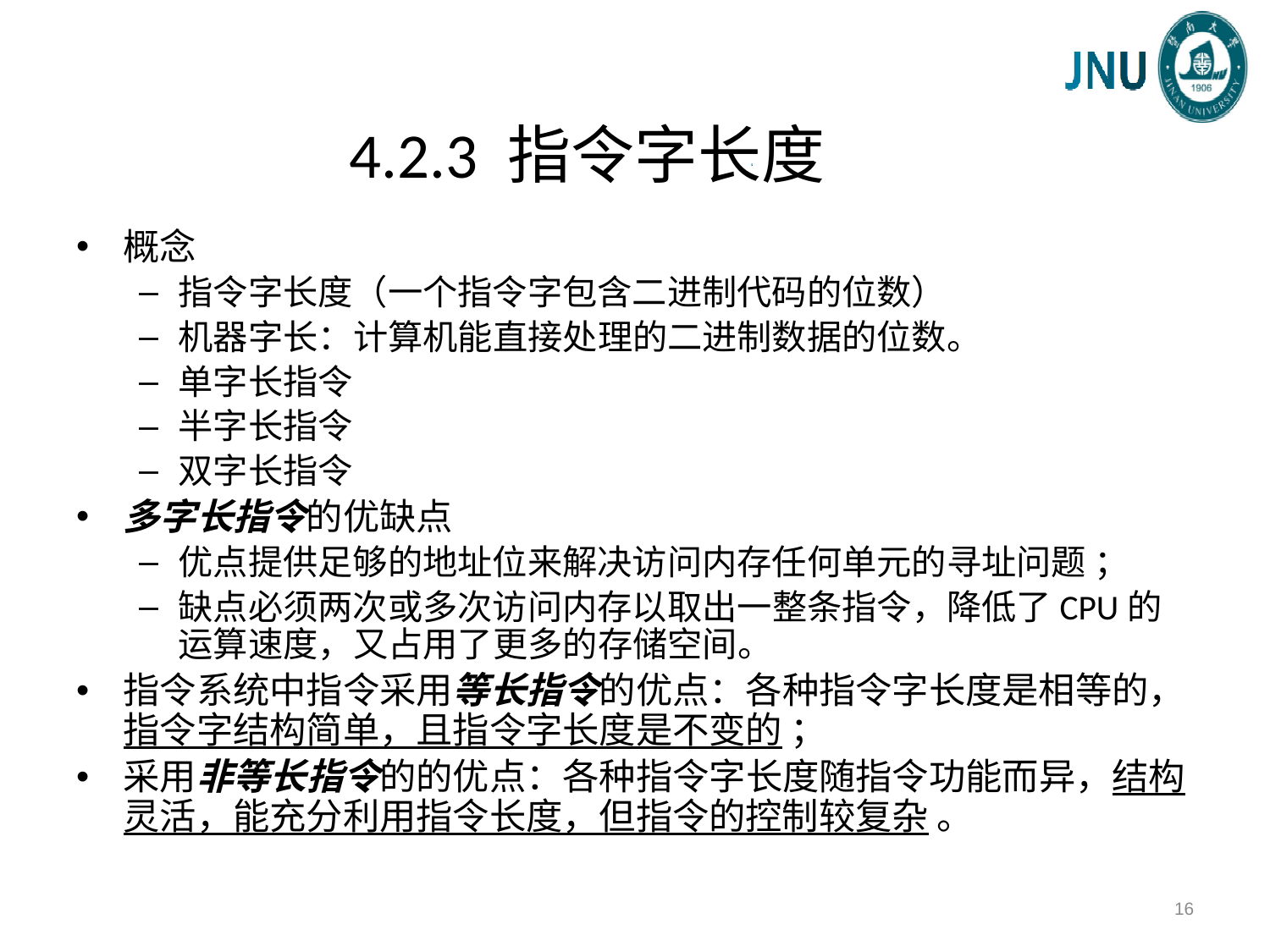

# 4.2.3 指令字长度
概念
指令字长度（一个指令字包含二进制代码的位数）
机器字长：计算机能直接处理的二进制数据的位数。
单字长指令
半字长指令
双字长指令
多字长指令的优缺点
优点提供足够的地址位来解决访问内存任何单元的寻址问题 ；
缺点必须两次或多次访问内存以取出一整条指令，降低了CPU的运算速度，又占用了更多的存储空间。
指令系统中指令采用等长指令的优点：各种指令字长度是相等的，指令字结构简单，且指令字长度是不变的 ；
采用非等长指令的的优点：各种指令字长度随指令功能而异，结构灵活，能充分利用指令长度，但指令的控制较复杂 。
16